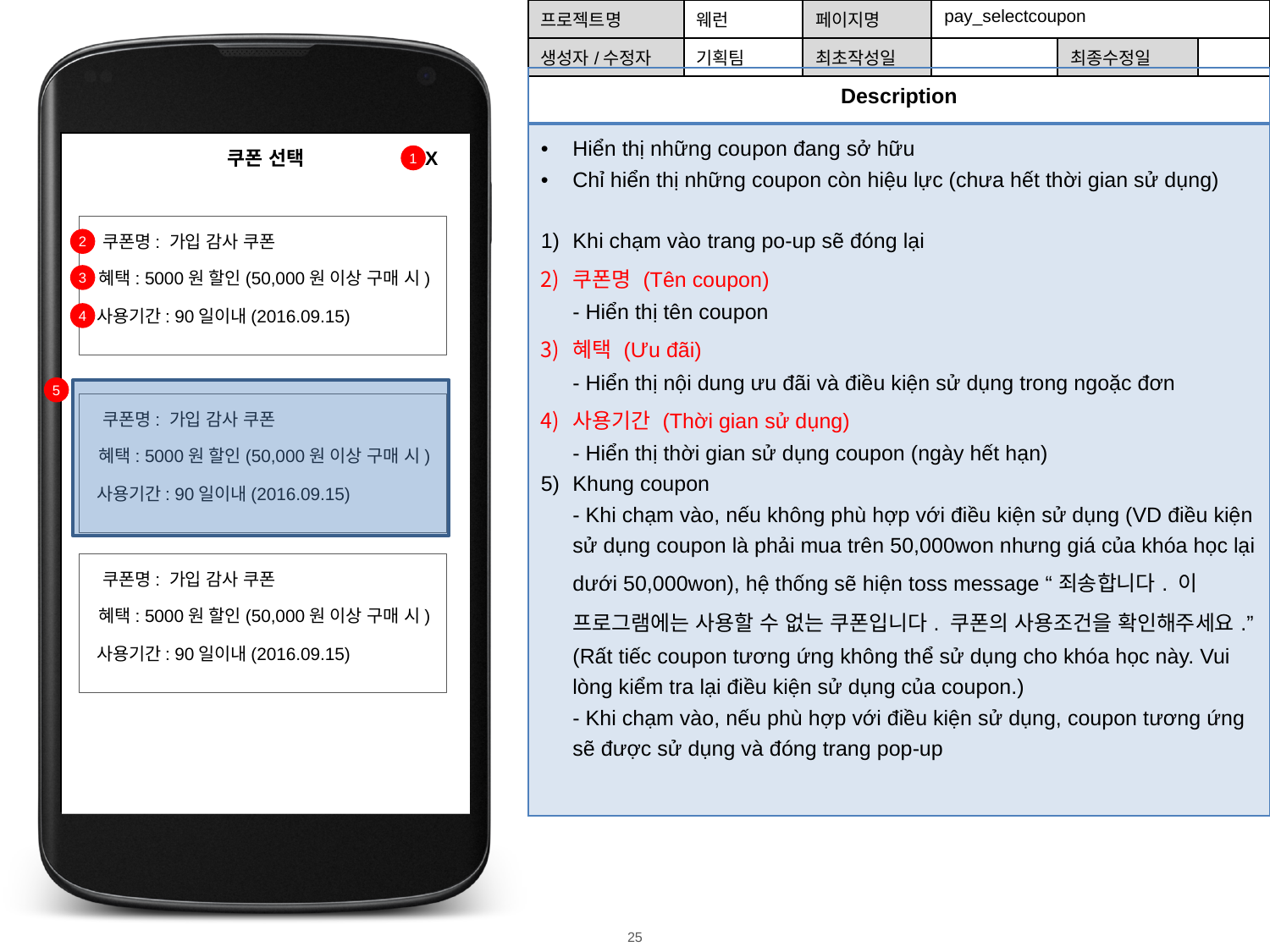

| 프로젝트명 | 웨런 | 페이지명 | pay\_selectcoupon |  |  |
| --- | --- | --- | --- | --- | --- |
| 생성자/수정자 | 기획팀 | 최초작성일 |  | 최종수정일 |  |
| Description |
| --- |
| Hiển thị những coupon đang sở hữu Chỉ hiển thị những coupon còn hiệu lực (chưa hết thời gian sử dụng) Khi chạm vào trang po-up sẽ đóng lại 쿠폰명 (Tên coupon) - Hiển thị tên coupon 혜택 (Ưu đãi) - Hiển thị nội dung ưu đãi và điều kiện sử dụng trong ngoặc đơn 사용기간 (Thời gian sử dụng) - Hiển thị thời gian sử dụng coupon (ngày hết hạn) Khung coupon - Khi chạm vào, nếu không phù hợp với điều kiện sử dụng (VD điều kiện sử dụng coupon là phải mua trên 50,000won nhưng giá của khóa học lại dưới 50,000won), hệ thống sẽ hiện toss message “죄송합니다. 이 프로그램에는 사용할 수 없는 쿠폰입니다. 쿠폰의 사용조건을 확인해주세요.” (Rất tiếc coupon tương ứng không thể sử dụng cho khóa học này. Vui lòng kiểm tra lại điều kiện sử dụng của coupon.) - Khi chạm vào, nếu phù hợp với điều kiện sử dụng, coupon tương ứng sẽ được sử dụng và đóng trang pop-up |

쿠폰 선택	            X
1

쿠폰명: 가입 감사 쿠폰
2
혜택: 5000원 할인(50,000원 이상 구매 시)
3
사용기간: 90일이내(2016.09.15)
4
5

쿠폰명: 가입 감사 쿠폰
혜택: 5000원 할인(50,000원 이상 구매 시)
사용기간: 90일이내(2016.09.15)

쿠폰명: 가입 감사 쿠폰
혜택: 5000원 할인(50,000원 이상 구매 시)
사용기간: 90일이내(2016.09.15)